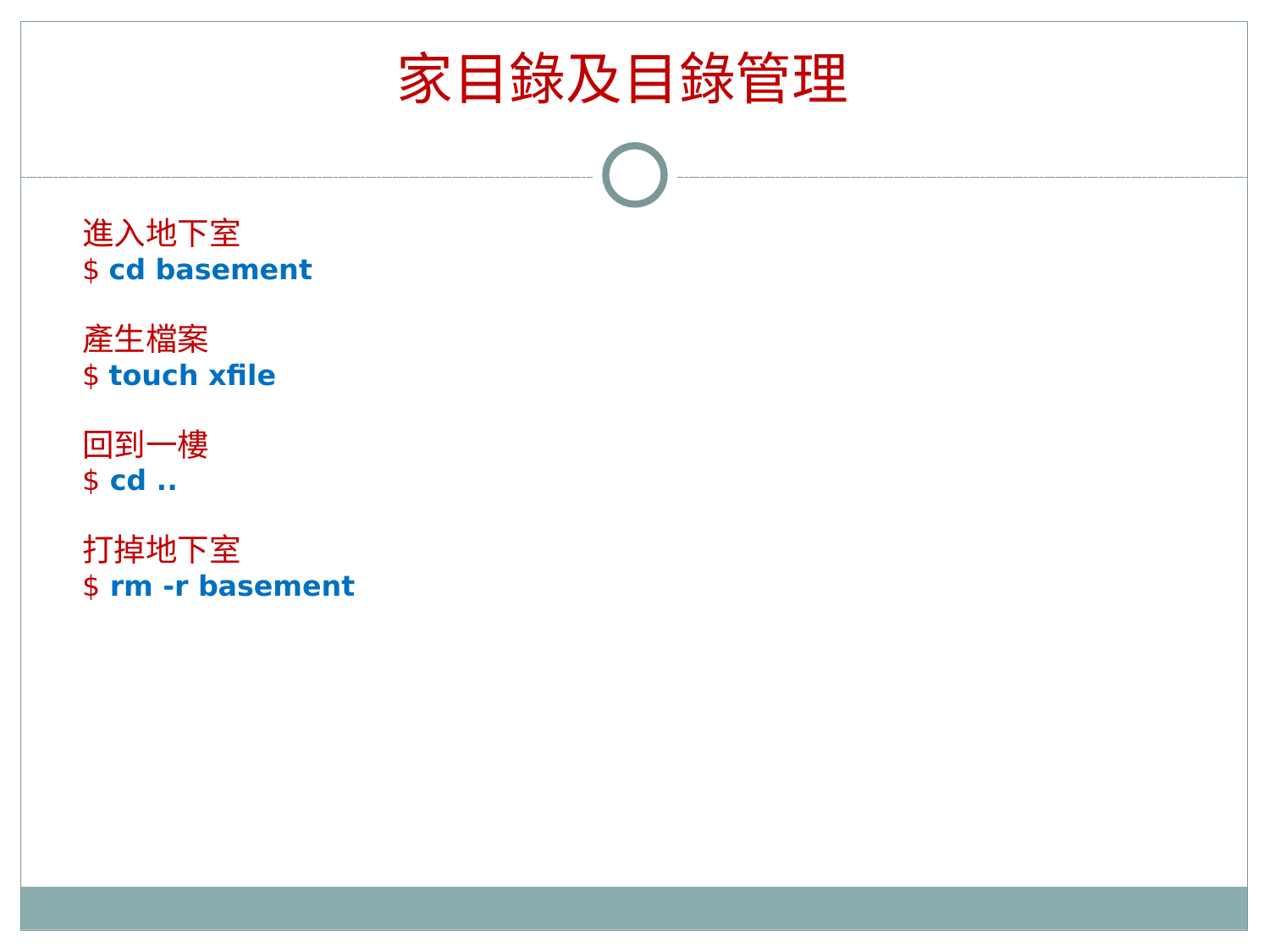

# 家目錄及目錄管理
進入地下室
$ cd basement

產生檔案
$ touch xfile

回到一樓
$ cd ..

打掉地下室
$ rm -r basement